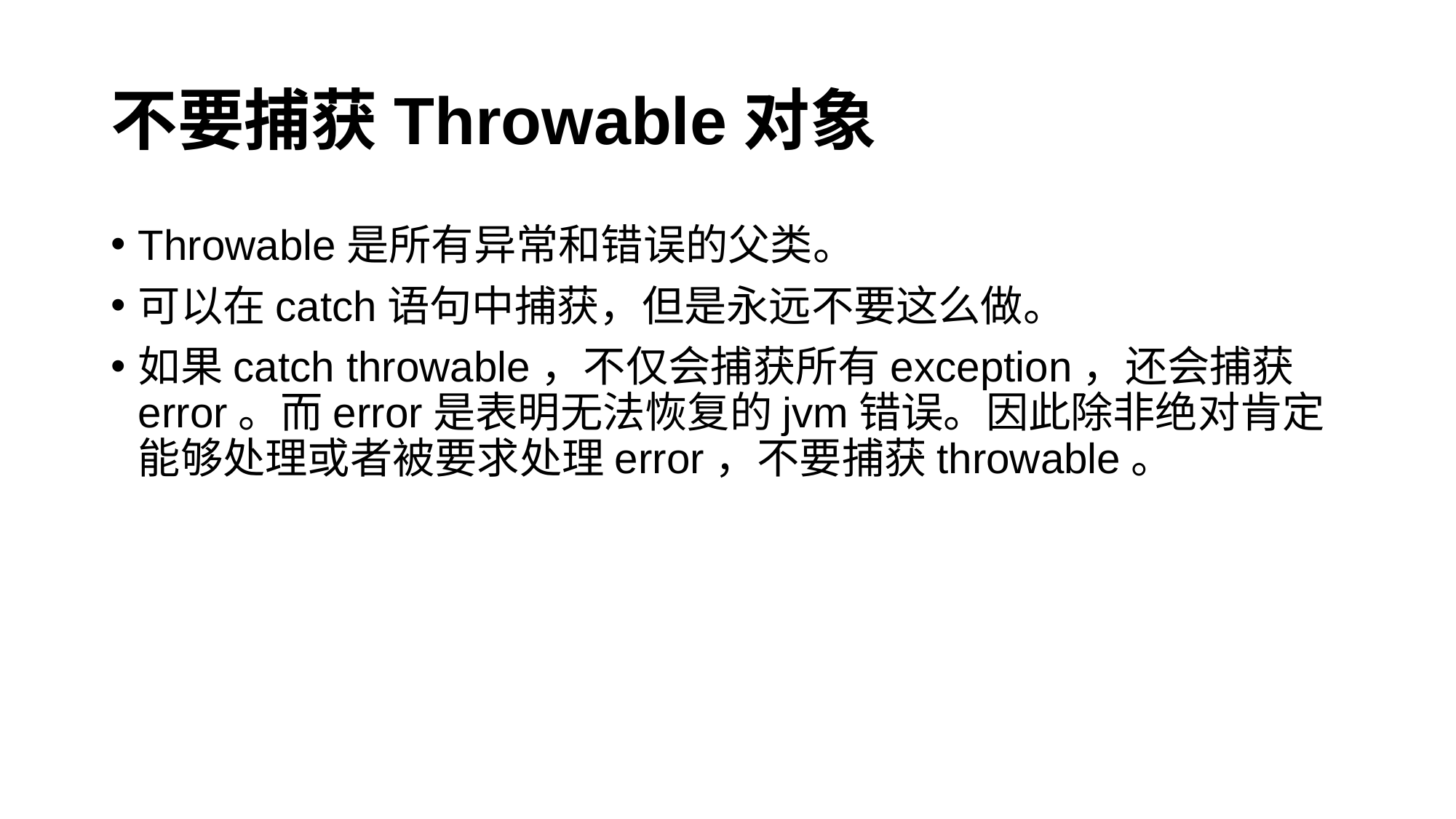

# 不要捕获Throwable对象
Throwable是所有异常和错误的父类。
可以在catch语句中捕获，但是永远不要这么做。
如果catch throwable，不仅会捕获所有exception，还会捕获error。而error是表明无法恢复的jvm错误。因此除非绝对肯定能够处理或者被要求处理error，不要捕获throwable。